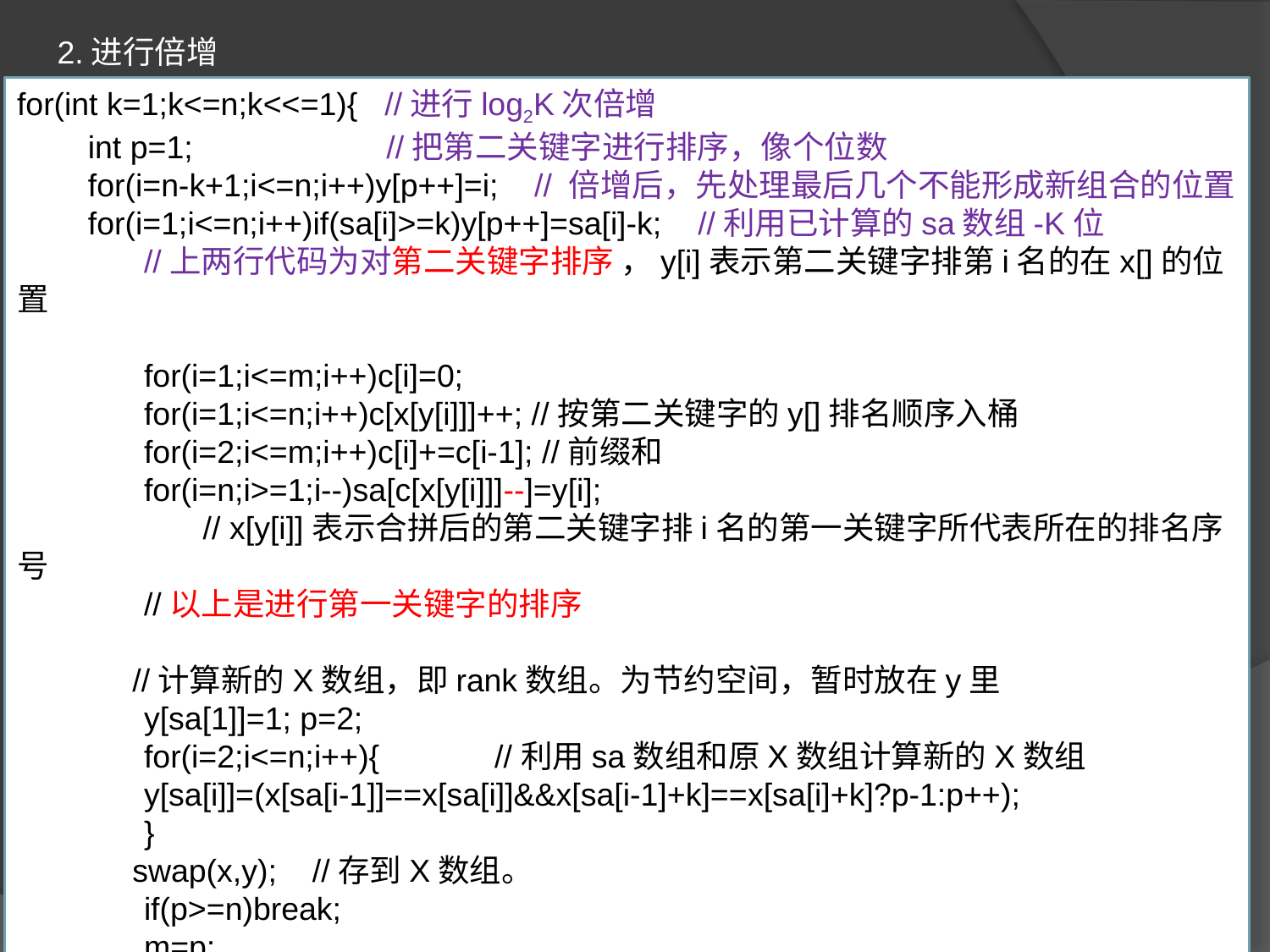

2.进行倍增
for(int k=1;k<=n;k<<=1){   //进行log2K次倍增
        int p=1;	             //把第二关键字进行排序，像个位数
        for(i=n-k+1;i<=n;i++)y[p++]=i;    // 倍增后，先处理最后几个不能形成新组合的位置
        for(i=1;i<=n;i++)if(sa[i]>=k)y[p++]=sa[i]-k;    //利用已计算的sa数组-K位
	//上两行代码为对第二关键字排序 ，y[i]表示第二关键字排第i名的在x[]的位置

	for(i=1;i<=m;i++)c[i]=0;
	for(i=1;i<=n;i++)c[x[y[i]]]++; //按第二关键字的y[]排名顺序入桶
	for(i=2;i<=m;i++)c[i]+=c[i-1]; //前缀和
	for(i=n;i>=1;i--)sa[c[x[y[i]]]--]=y[i];
                     // x[y[i]]表示合拼后的第二关键字排i名的第一关键字所代表所在的排名序号
	//以上是进行第一关键字的排序

             //计算新的X数组，即rank数组。为节约空间，暂时放在y里
	y[sa[1]]=1; p=2;
	for(i=2;i<=n;i++){             //利用sa数组和原X数组计算新的X数组
	y[sa[i]]=(x[sa[i-1]]==x[sa[i]]&&x[sa[i-1]+k]==x[sa[i]+k]?p-1:p++);
	}
             swap(x,y);    //存到X数组。
	if(p>=n)break;
	m=p;
	}